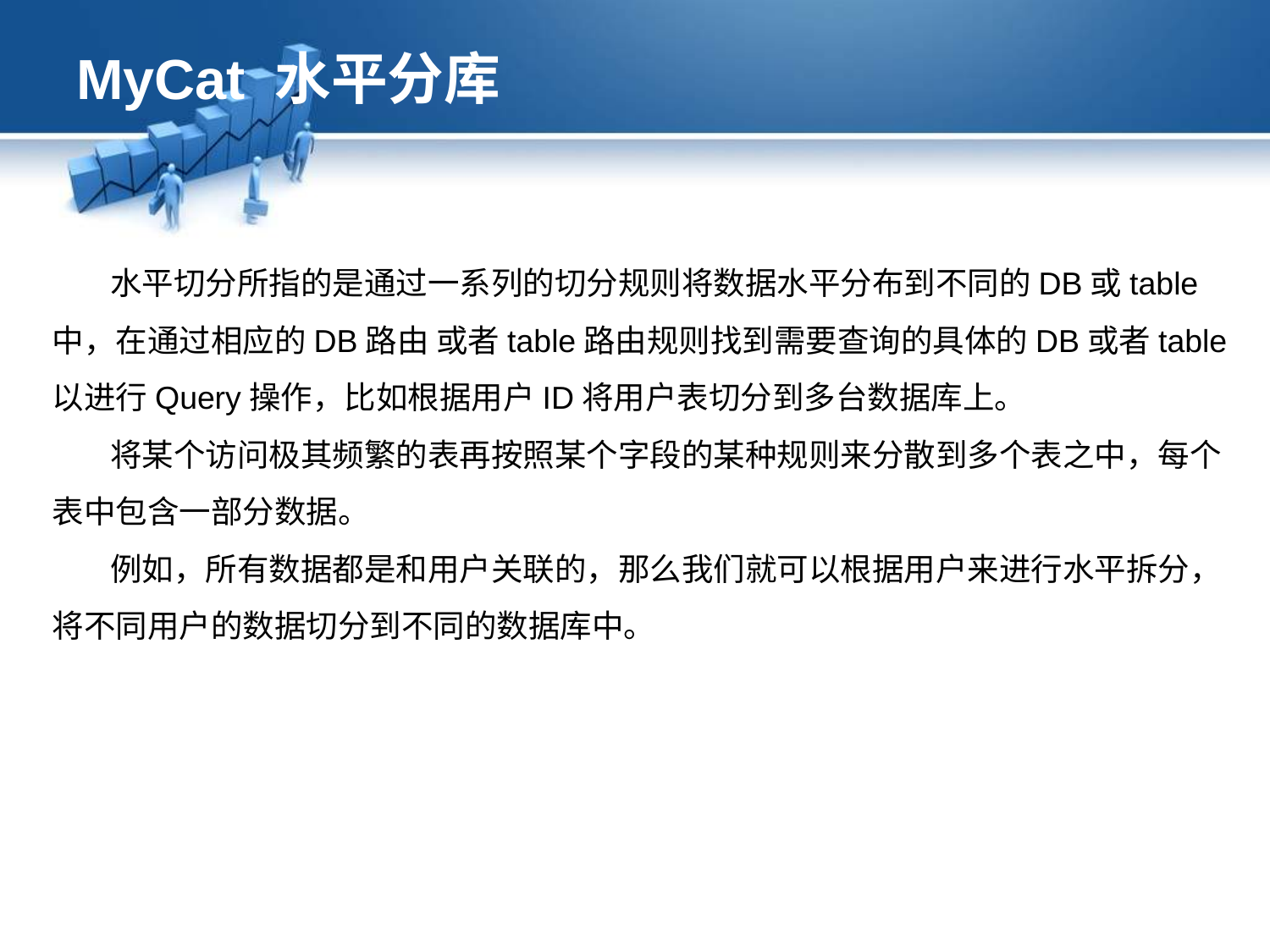

# MyCat 水平分库
       水平切分所指的是通过一系列的切分规则将数据水平分布到不同的DB或table中，在通过相应的DB路由 或者table路由规则找到需要查询的具体的DB或者table以进行Query操作，比如根据用户ID将用户表切分到多台数据库上。
       将某个访问极其频繁的表再按照某个字段的某种规则来分散到多个表之中，每个表中包含一部分数据。
       例如，所有数据都是和用户关联的，那么我们就可以根据用户来进行水平拆分，将不同用户的数据切分到不同的数据库中。